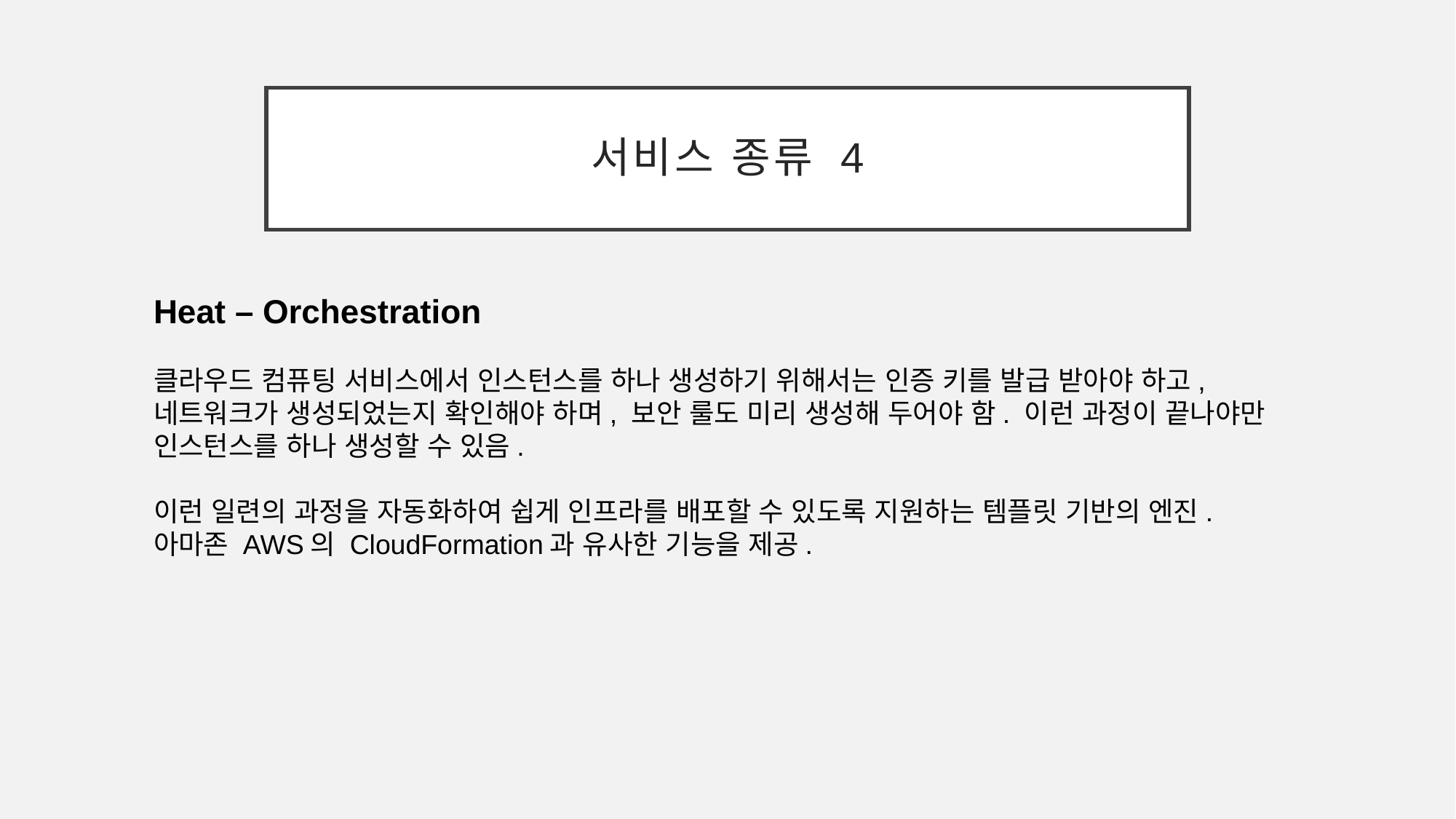

# 서비스 종류 4

Heat – Orchestration

클라우드 컴퓨팅 서비스에서 인스턴스를 하나 생성하기 위해서는 인증 키를 발급 받아야 하고, 네트워크가 생성되었는지 확인해야 하며, 보안 룰도 미리 생성해 두어야 함. 이런 과정이 끝나야만 인스턴스를 하나 생성할 수 있음.

이런 일련의 과정을 자동화하여 쉽게 인프라를 배포할 수 있도록 지원하는 템플릿 기반의 엔진.
아마존 AWS의 CloudFormation과 유사한 기능을 제공.